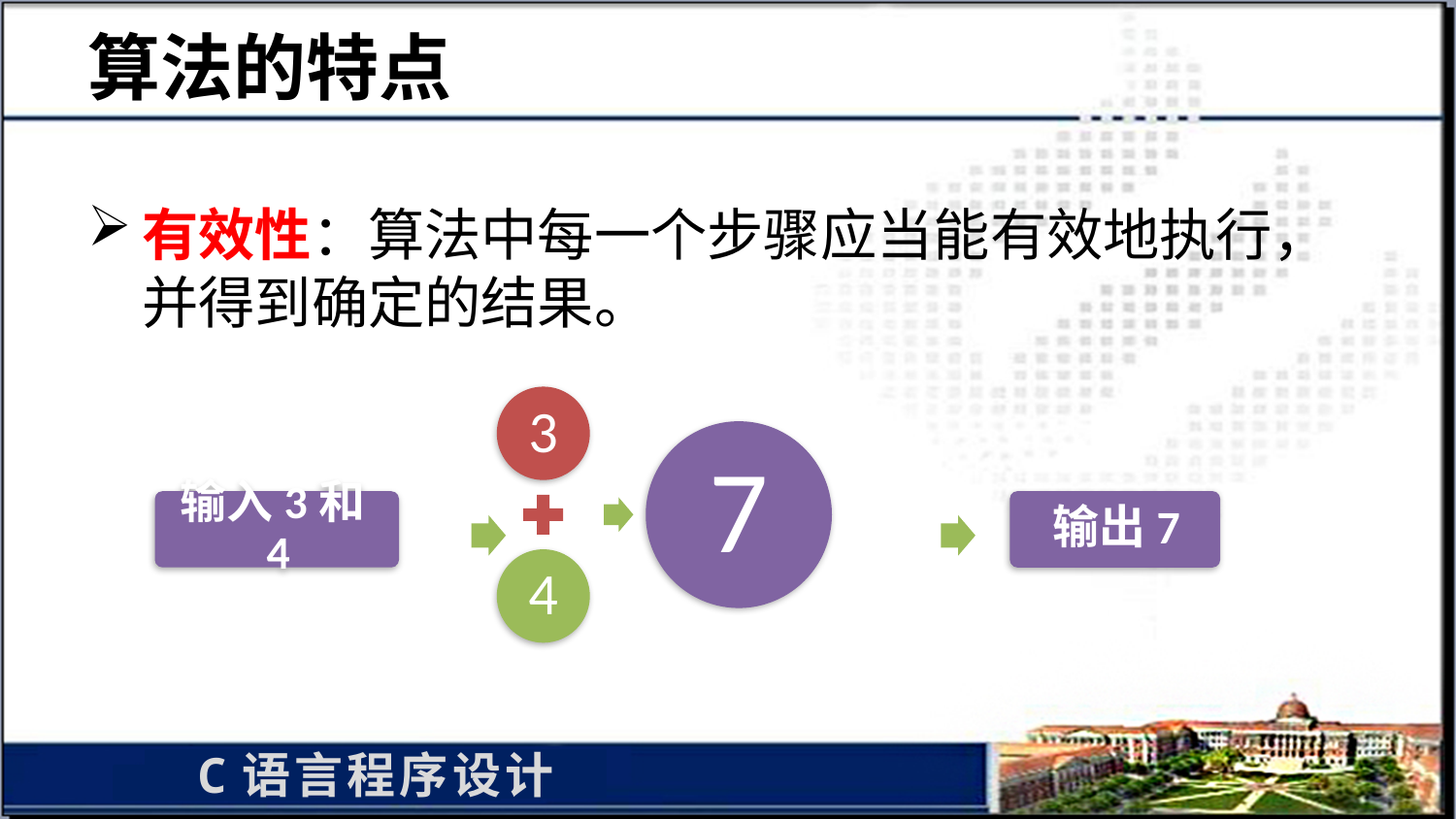

# 算法的特点
有效性：算法中每一个步骤应当能有效地执行，并得到确定的结果。
3

4

7
输出7
输入3和4